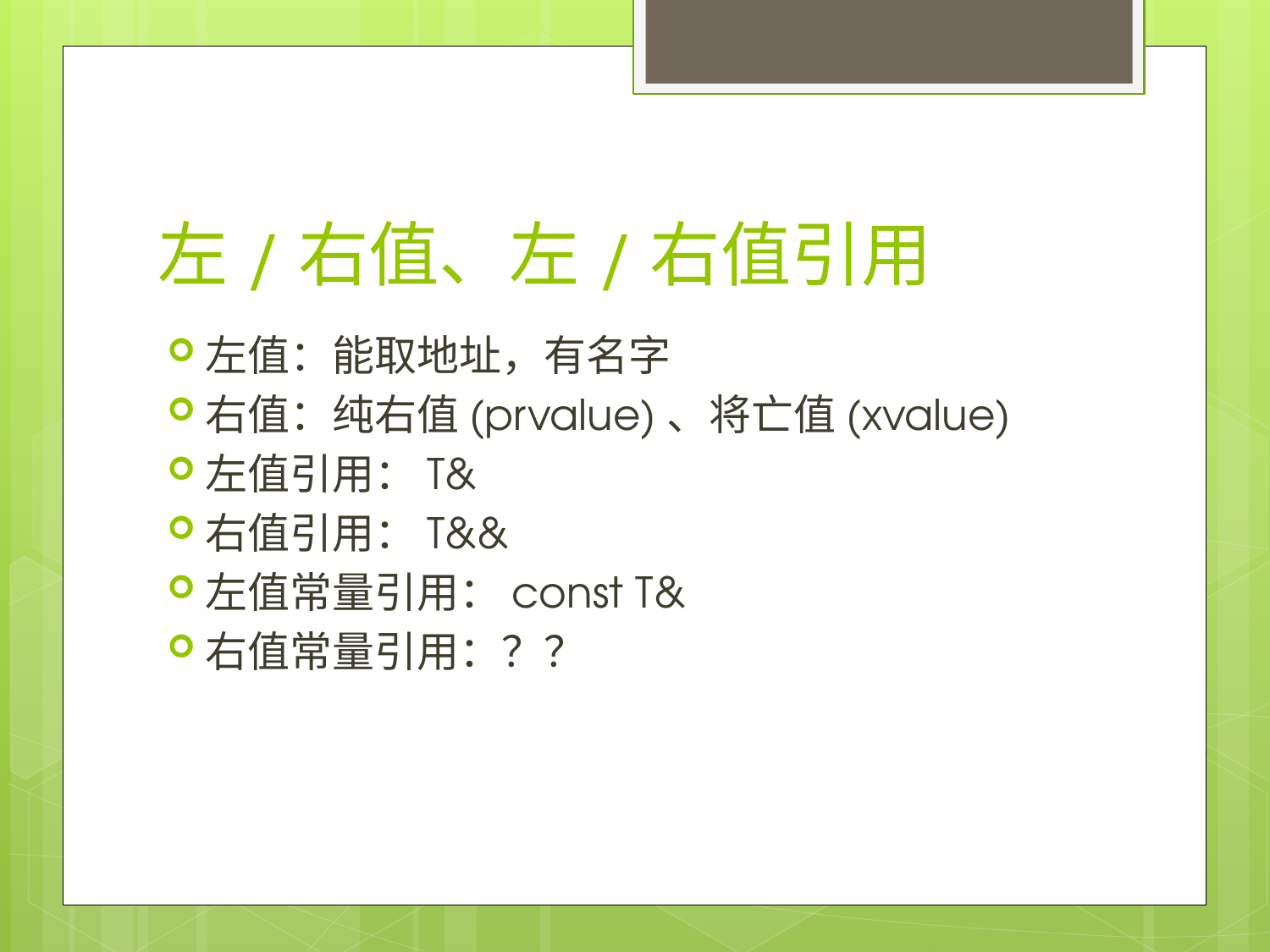

# 左/右值、左/右值引用
左值：能取地址，有名字
右值：纯右值(prvalue)、将亡值(xvalue)
左值引用：T&
右值引用：T&&
左值常量引用：const T&
右值常量引用：？？